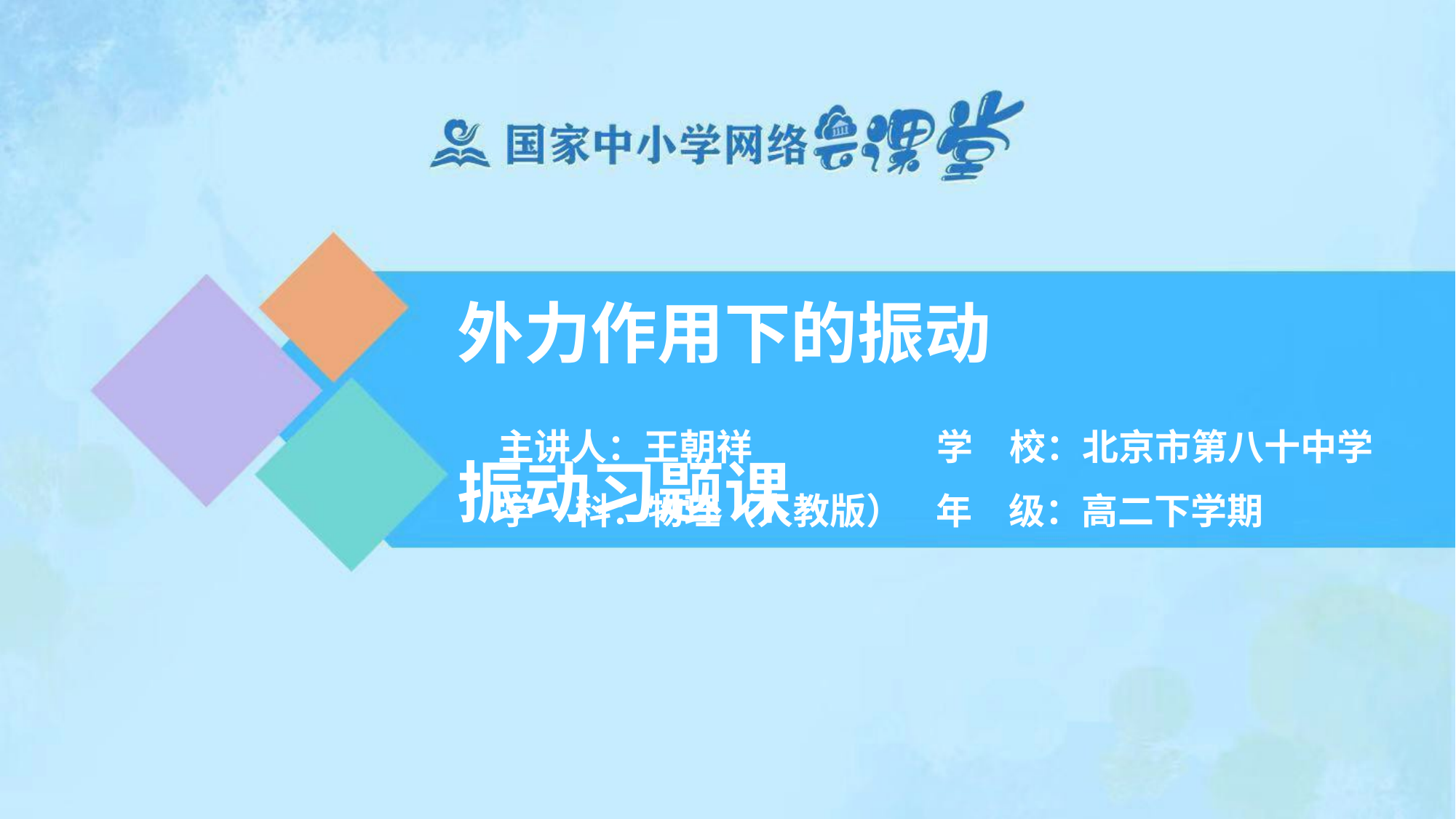

# 外力作用下的振动	振动习题课
| 主讲人：王朝祥 | 学 | 校：北京市第八十中学 |
| --- | --- | --- |
| 学 科：物理（人教版） | 年 | 级：高二下学期 |